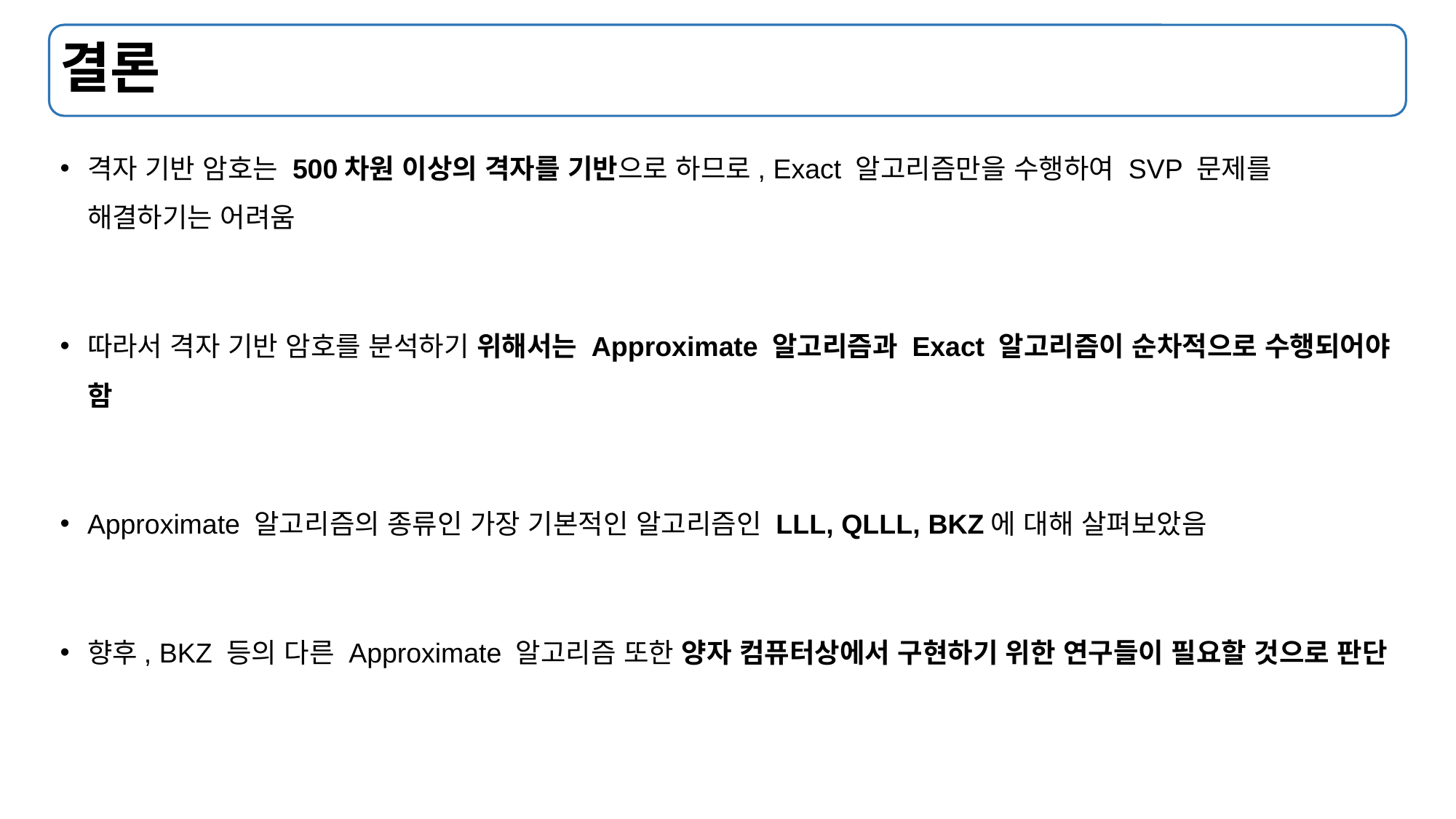

# 결론
격자 기반 암호는 500차원 이상의 격자를 기반으로 하므로, Exact 알고리즘만을 수행하여 SVP 문제를 해결하기는 어려움

따라서 격자 기반 암호를 분석하기 위해서는 Approximate 알고리즘과 Exact 알고리즘이 순차적으로 수행되어야 함

Approximate 알고리즘의 종류인 가장 기본적인 알고리즘인 LLL, QLLL, BKZ에 대해 살펴보았음

향후, BKZ 등의 다른 Approximate 알고리즘 또한 양자 컴퓨터상에서 구현하기 위한 연구들이 필요할 것으로 판단